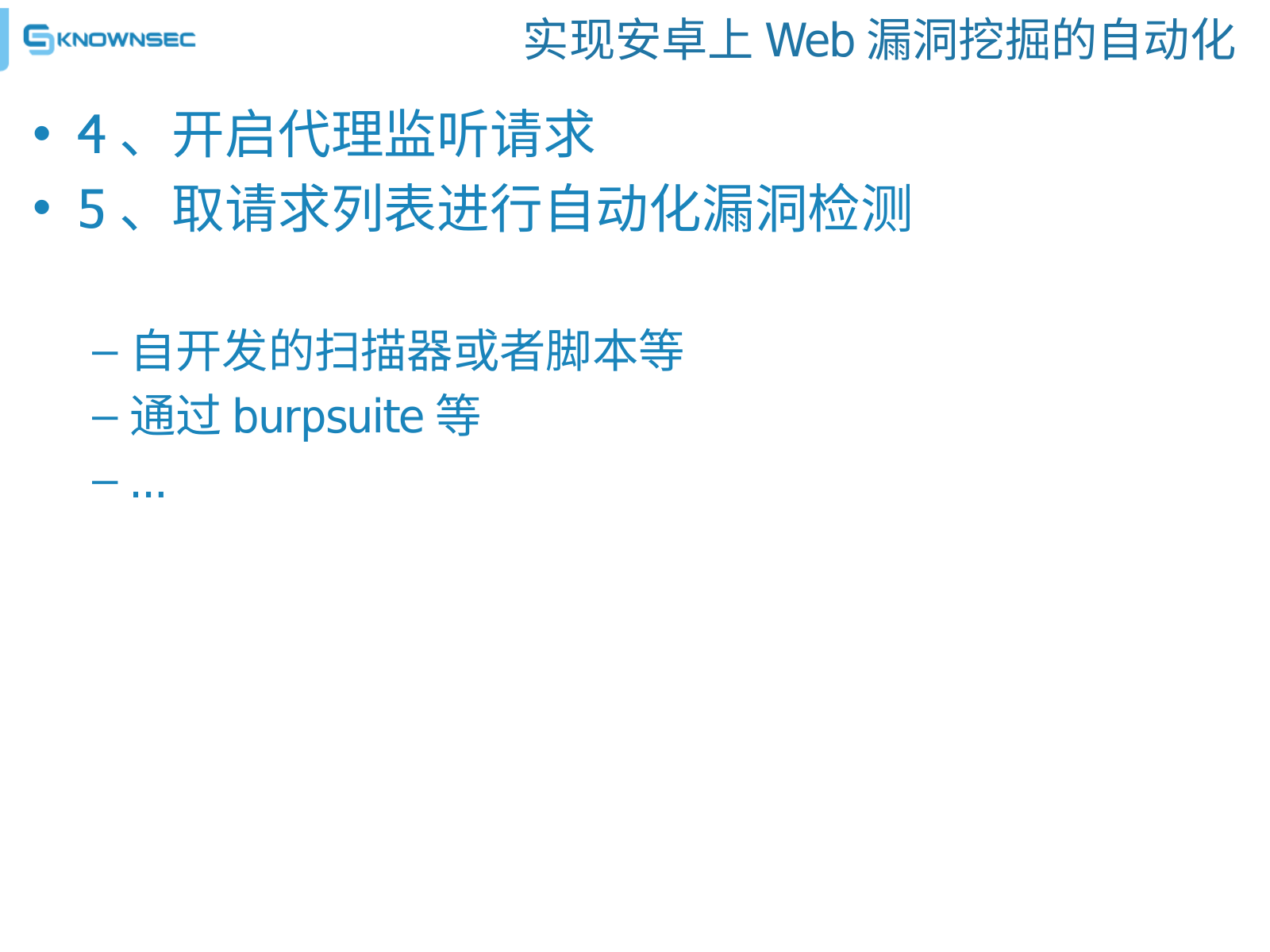

# 实现安卓上Web漏洞挖掘的自动化
4、开启代理监听请求
5、取请求列表进行自动化漏洞检测

自开发的扫描器或者脚本等
通过burpsuite等
…